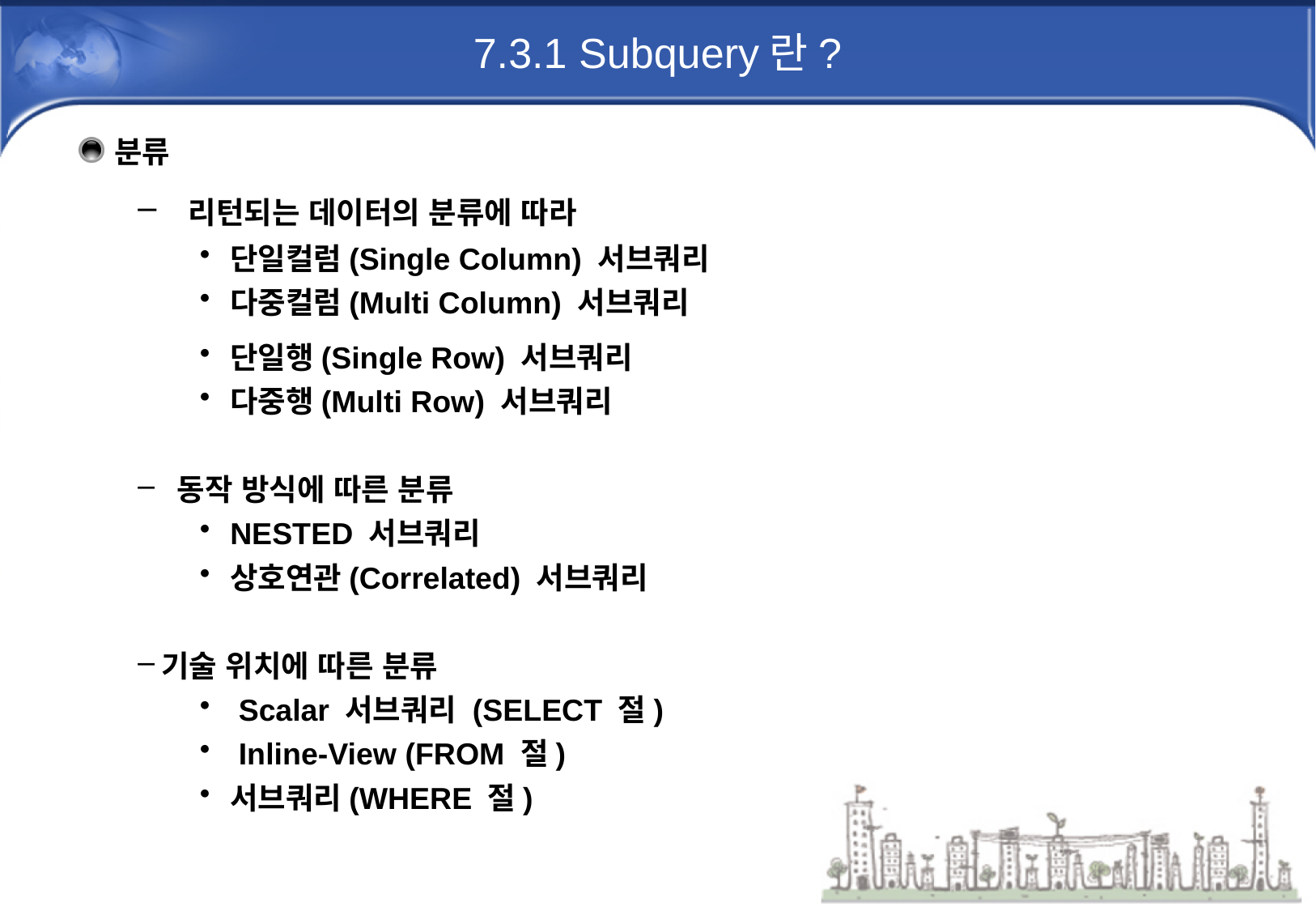

# 7.3.1 Subquery란?
분류
  리턴되는 데이터의 분류에 따라
단일컬럼(Single Column) 서브쿼리
다중컬럼(Multi Column) 서브쿼리
단일행(Single Row) 서브쿼리
다중행(Multi Row) 서브쿼리

 동작 방식에 따른 분류
NESTED 서브쿼리
상호연관(Correlated) 서브쿼리

기술 위치에 따른 분류
 Scalar 서브쿼리 (SELECT 절)
 Inline-View (FROM 절)
서브쿼리(WHERE 절)